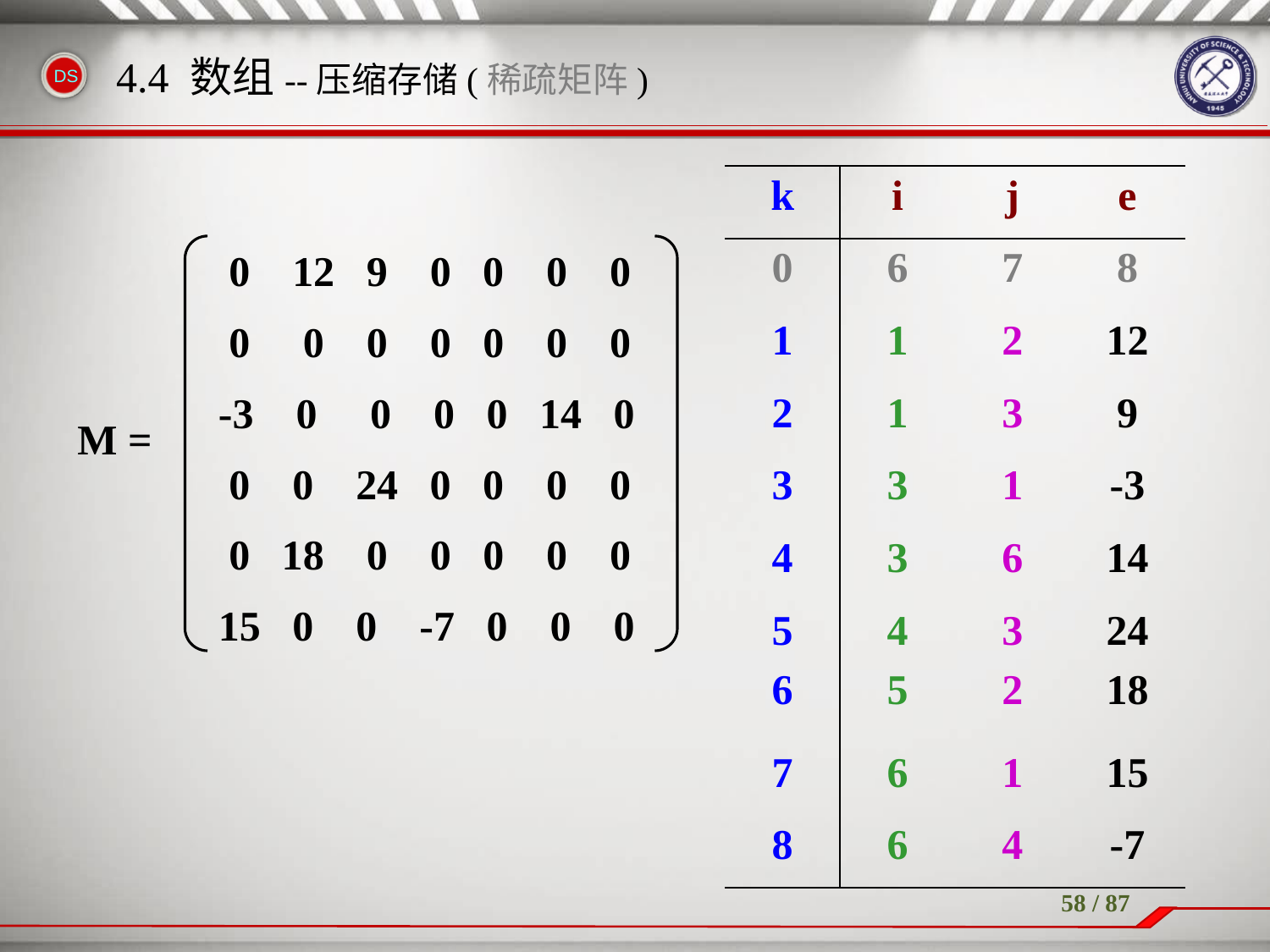

# 4.4 数组--压缩存储(稀疏矩阵)
| k | i | j | e |
| --- | --- | --- | --- |
| 0 | 6 | 7 | 8 |
| 1 | 1 | 2 | 12 |
| 2 | 1 | 3 | 9 |
| 3 | 3 | 1 | -3 |
| 4 | 3 | 6 | 14 |
| 5 6 | 4 5 | 3 2 | 24 18 |
| 7 | 6 | 1 | 15 |
| 8 | 6 | 4 | -7 |
 0    12   9    0   0    0    0
 0     0    0    0   0    0    0
-3    0     0    0   0   14   0
 0    0    24   0   0    0    0
 0   18    0    0   0    0    0
15   0    0    -7   0    0    0

M =